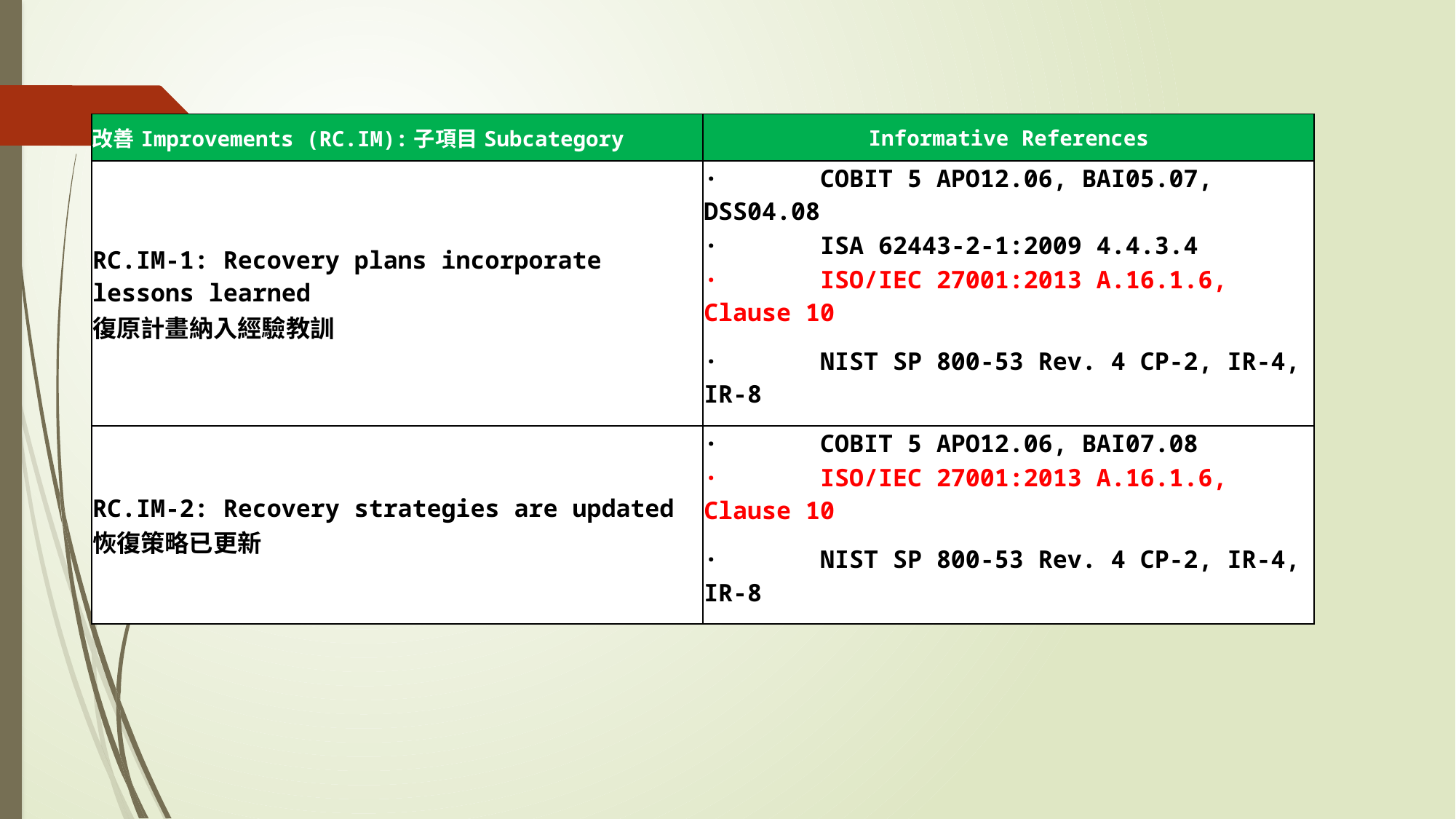

| 改善Improvements (RC.IM):子項目Subcategory | Informative References |
| --- | --- |
| RC.IM-1: Recovery plans incorporate lessons learned 復原計畫納入經驗教訓 | ·       COBIT 5 APO12.06, BAI05.07, DSS04.08 |
|  | ·       ISA 62443-2-1:2009 4.4.3.4 |
|  | ·       ISO/IEC 27001:2013 A.16.1.6, Clause 10 |
|  | ·       NIST SP 800-53 Rev. 4 CP-2, IR-4, IR-8 |
| RC.IM-2: Recovery strategies are updated 恢復策略已更新 | ·       COBIT 5 APO12.06, BAI07.08 |
|  | ·       ISO/IEC 27001:2013 A.16.1.6, Clause 10 |
|  | ·       NIST SP 800-53 Rev. 4 CP-2, IR-4, IR-8 |